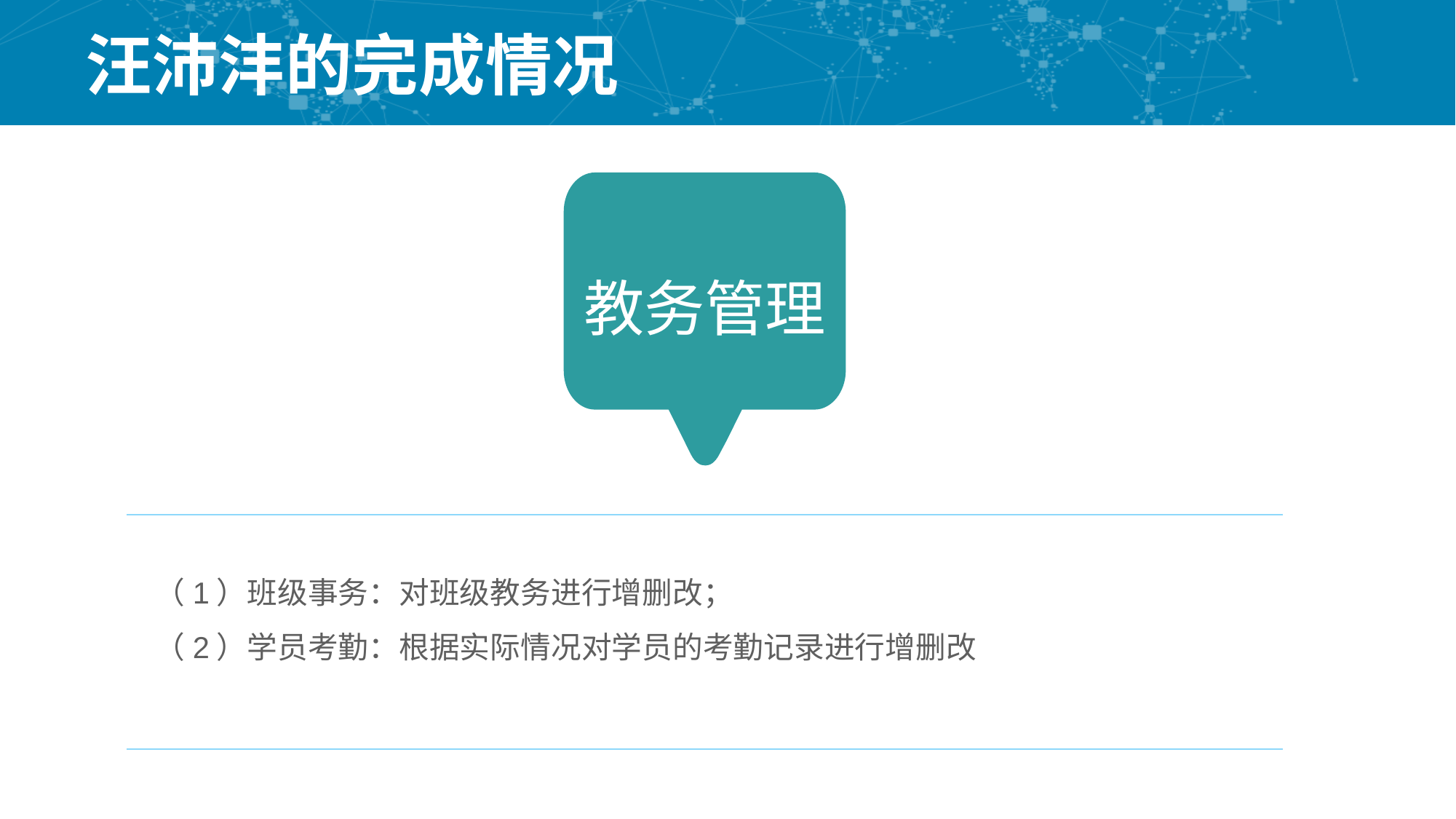

汪沛沣的完成情况
教务管理
（1）班级事务：对班级教务进行增删改；
（2）学员考勤：根据实际情况对学员的考勤记录进行增删改